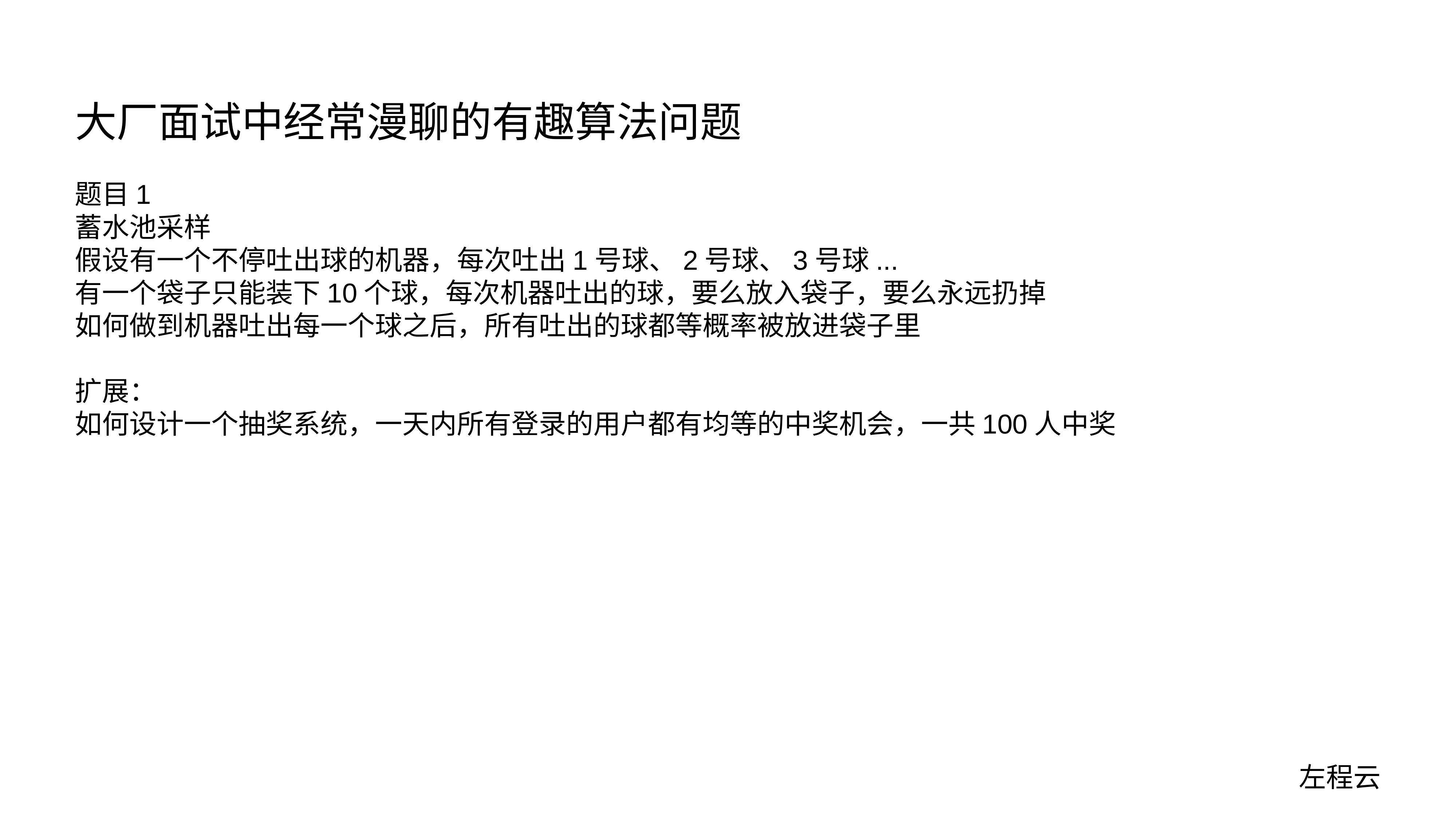

# 大厂面试中经常漫聊的有趣算法问题
题目1
蓄水池采样
假设有一个不停吐出球的机器，每次吐出1号球、2号球、3号球...
有一个袋子只能装下10个球，每次机器吐出的球，要么放入袋子，要么永远扔掉
如何做到机器吐出每一个球之后，所有吐出的球都等概率被放进袋子里

扩展：
如何设计一个抽奖系统，一天内所有登录的用户都有均等的中奖机会，一共100人中奖
左程云